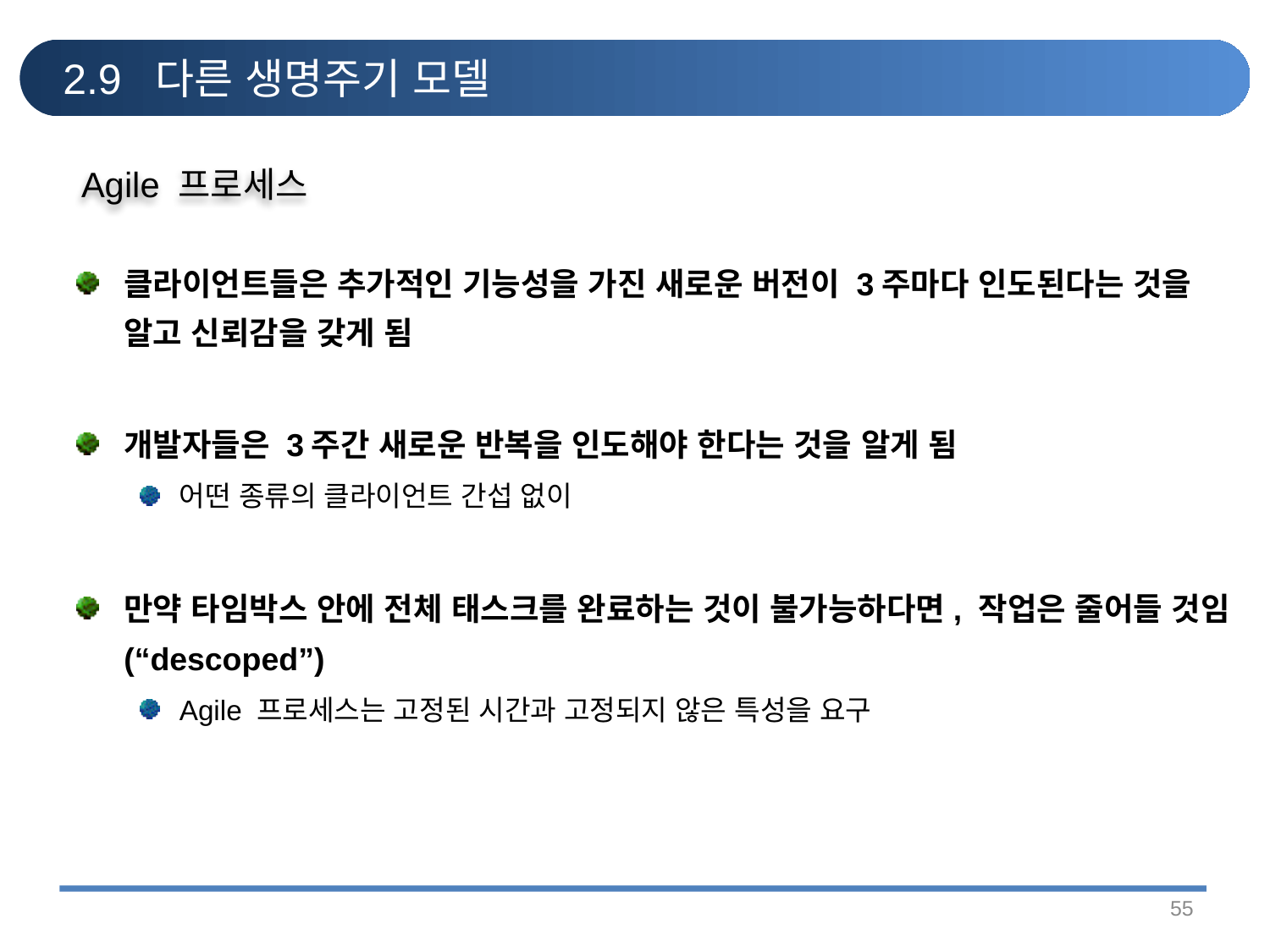

# 2.9  다른 생명주기 모델
Agile 프로세스
클라이언트들은 추가적인 기능성을 가진 새로운 버전이 3주마다 인도된다는 것을 알고 신뢰감을 갖게 됨

개발자들은 3주간 새로운 반복을 인도해야 한다는 것을 알게 됨
어떤 종류의 클라이언트 간섭 없이

만약 타임박스 안에 전체 태스크를 완료하는 것이 불가능하다면, 작업은 줄어들 것임(“descoped”)
Agile 프로세스는 고정된 시간과 고정되지 않은 특성을 요구
55